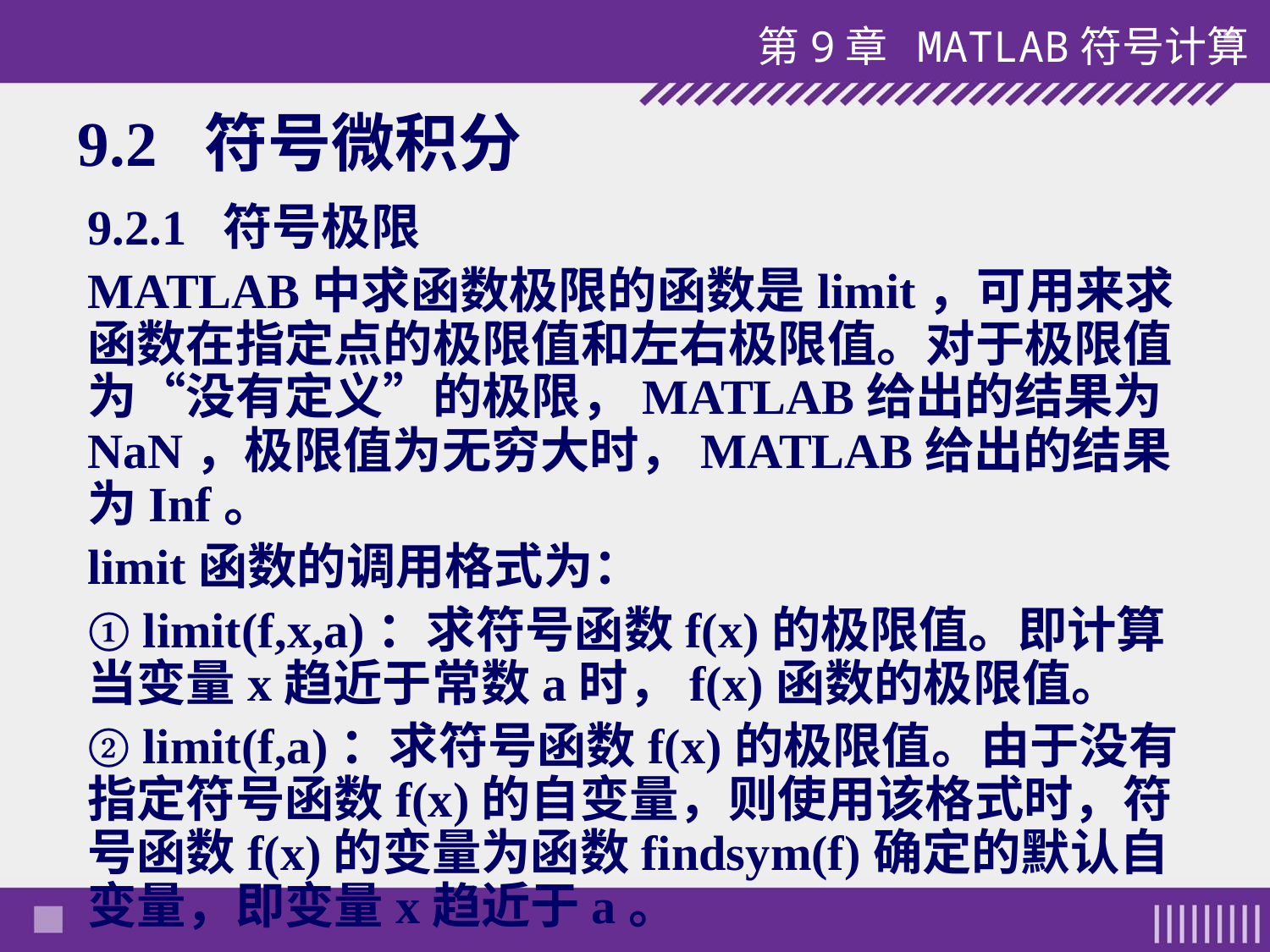

第9章  MATLAB符号计算
# 9.2  符号微积分
9.2.1  符号极限
MATLAB中求函数极限的函数是limit，可用来求函数在指定点的极限值和左右极限值。对于极限值为“没有定义”的极限，MATLAB给出的结果为NaN，极限值为无穷大时，MATLAB给出的结果为Inf。
limit函数的调用格式为：
① limit(f,x,a)：求符号函数f(x)的极限值。即计算当变量x趋近于常数a时，f(x)函数的极限值。
② limit(f,a)：求符号函数f(x)的极限值。由于没有指定符号函数f(x)的自变量，则使用该格式时，符号函数f(x)的变量为函数findsym(f)确定的默认自变量，即变量x趋近于a。